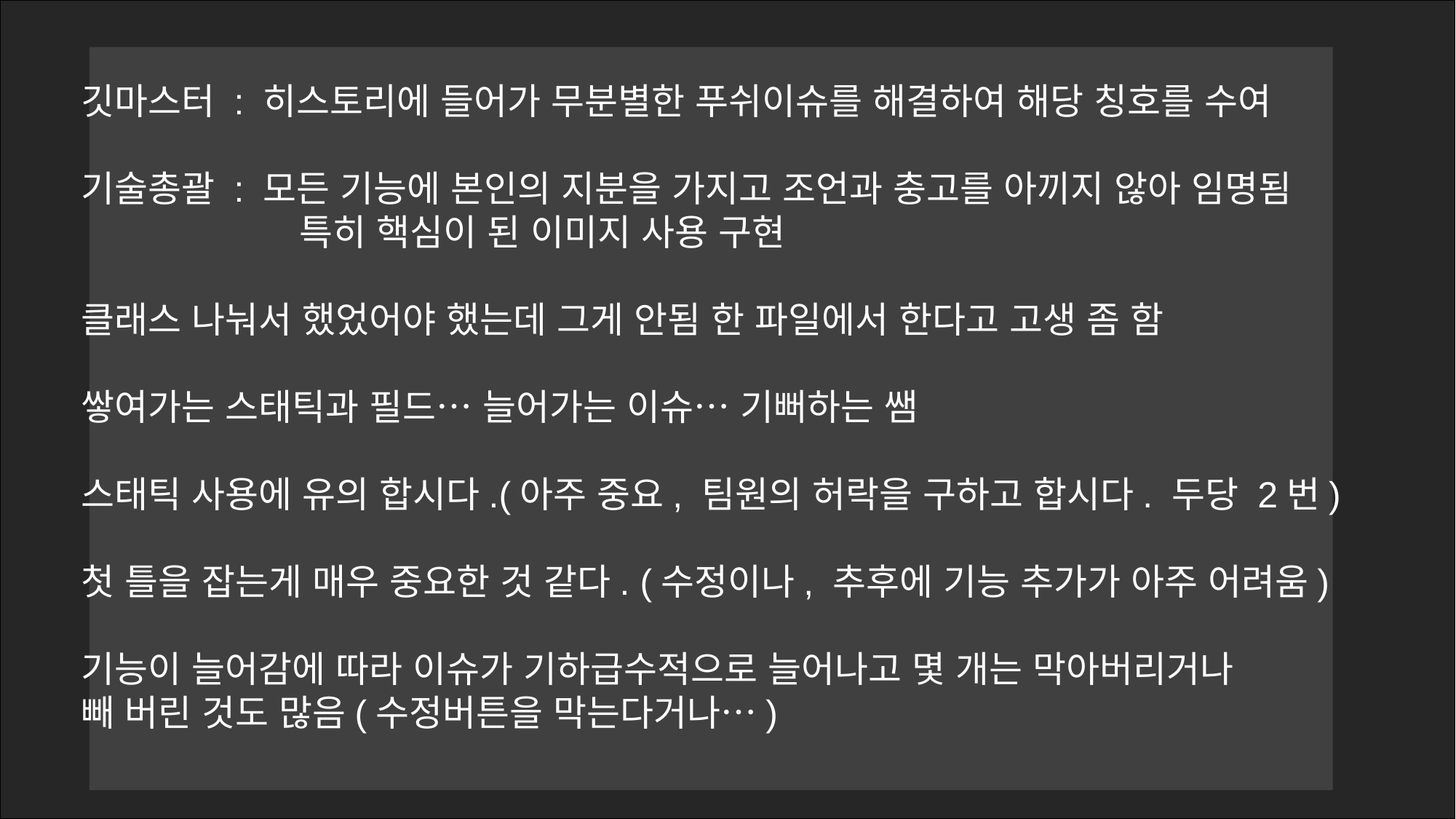

깃마스터 : 히스토리에 들어가 무분별한 푸쉬이슈를 해결하여 해당 칭호를 수여

기술총괄 : 모든 기능에 본인의 지분을 가지고 조언과 충고를 아끼지 않아 임명됨
		특히 핵심이 된 이미지 사용 구현

클래스 나눠서 했었어야 했는데 그게 안됨 한 파일에서 한다고 고생 좀 함

쌓여가는 스태틱과 필드… 늘어가는 이슈… 기뻐하는 쌤

스태틱 사용에 유의 합시다.(아주 중요, 팀원의 허락을 구하고 합시다. 두당 2번)

첫 틀을 잡는게 매우 중요한 것 같다. (수정이나, 추후에 기능 추가가 아주 어려움)

기능이 늘어감에 따라 이슈가 기하급수적으로 늘어나고 몇 개는 막아버리거나
빼 버린 것도 많음(수정버튼을 막는다거나…)